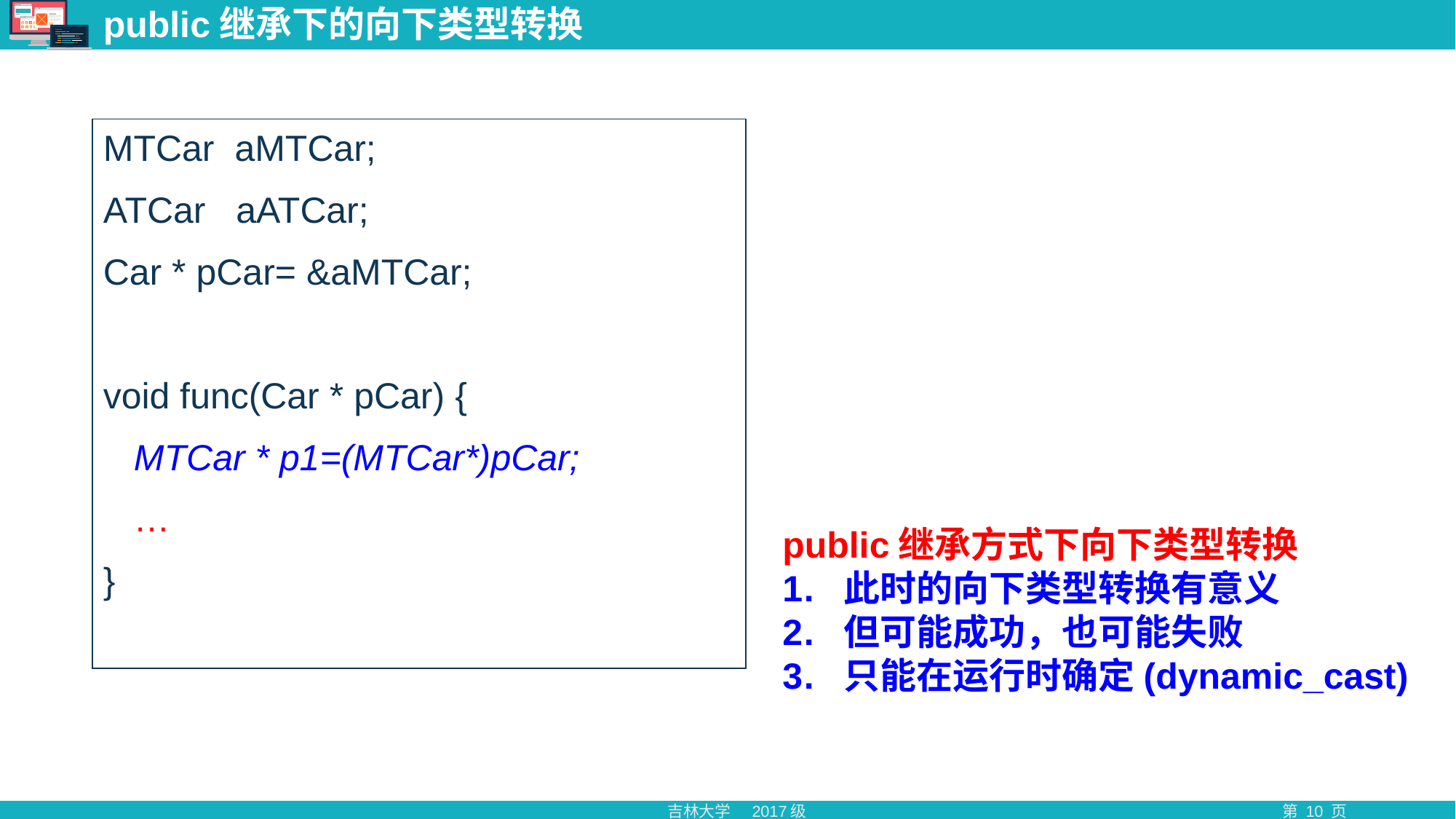

# public继承下的向下类型转换
MTCar  aMTCar;
ATCar   aATCar;
Car * pCar= &aMTCar;

void func(Car * pCar) {
   MTCar * p1=(MTCar*)pCar;
   …
}

public继承方式下向下类型转换
此时的向下类型转换有意义
但可能成功，也可能失败
只能在运行时确定(dynamic_cast)